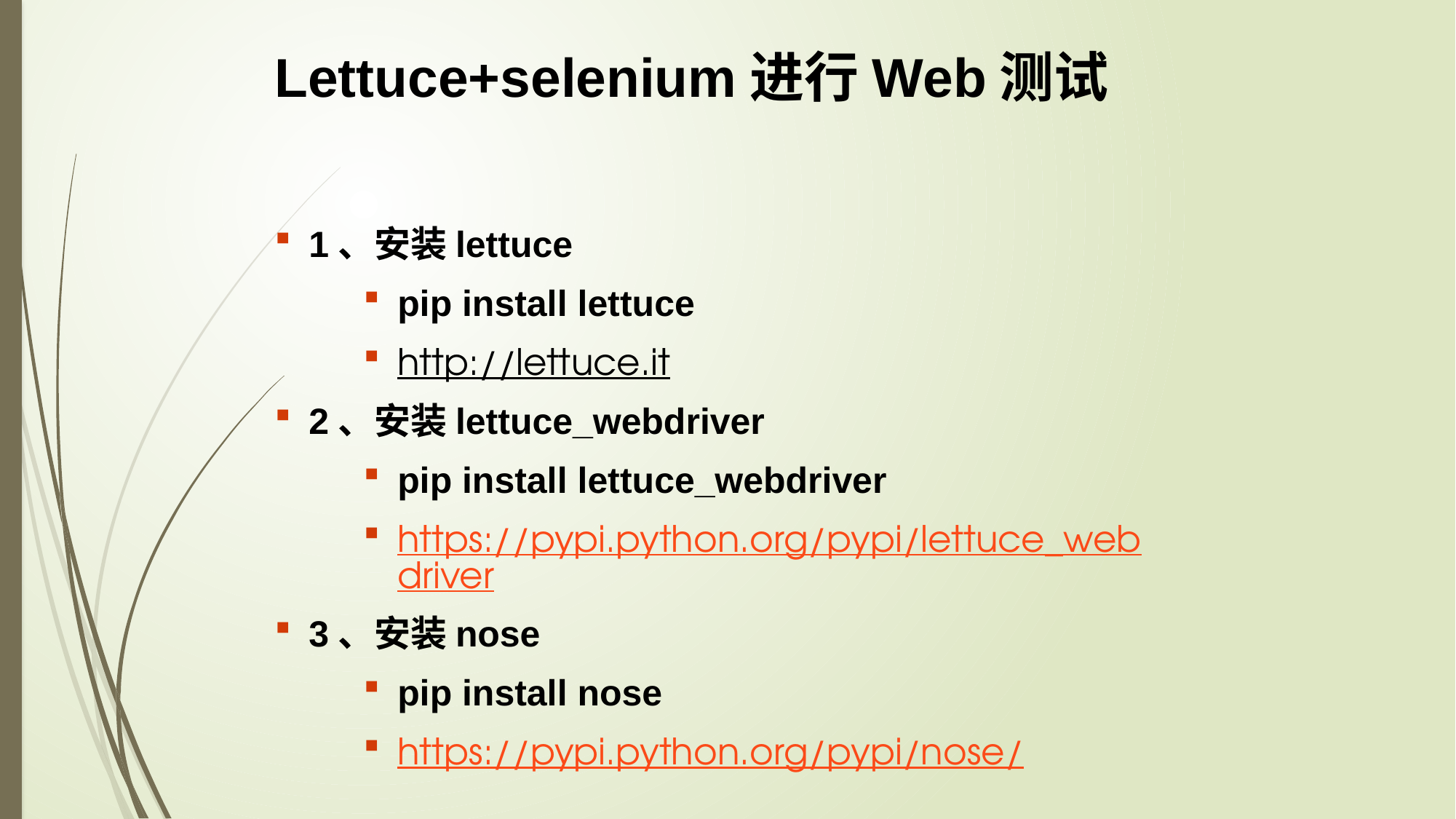

Lettuce+selenium进行Web测试
1、安装lettuce
pip install lettuce
http://lettuce.it
2、安装lettuce_webdriver
pip install lettuce_webdriver
https://pypi.python.org/pypi/lettuce_webdriver
3、安装nose
pip install nose
https://pypi.python.org/pypi/nose/